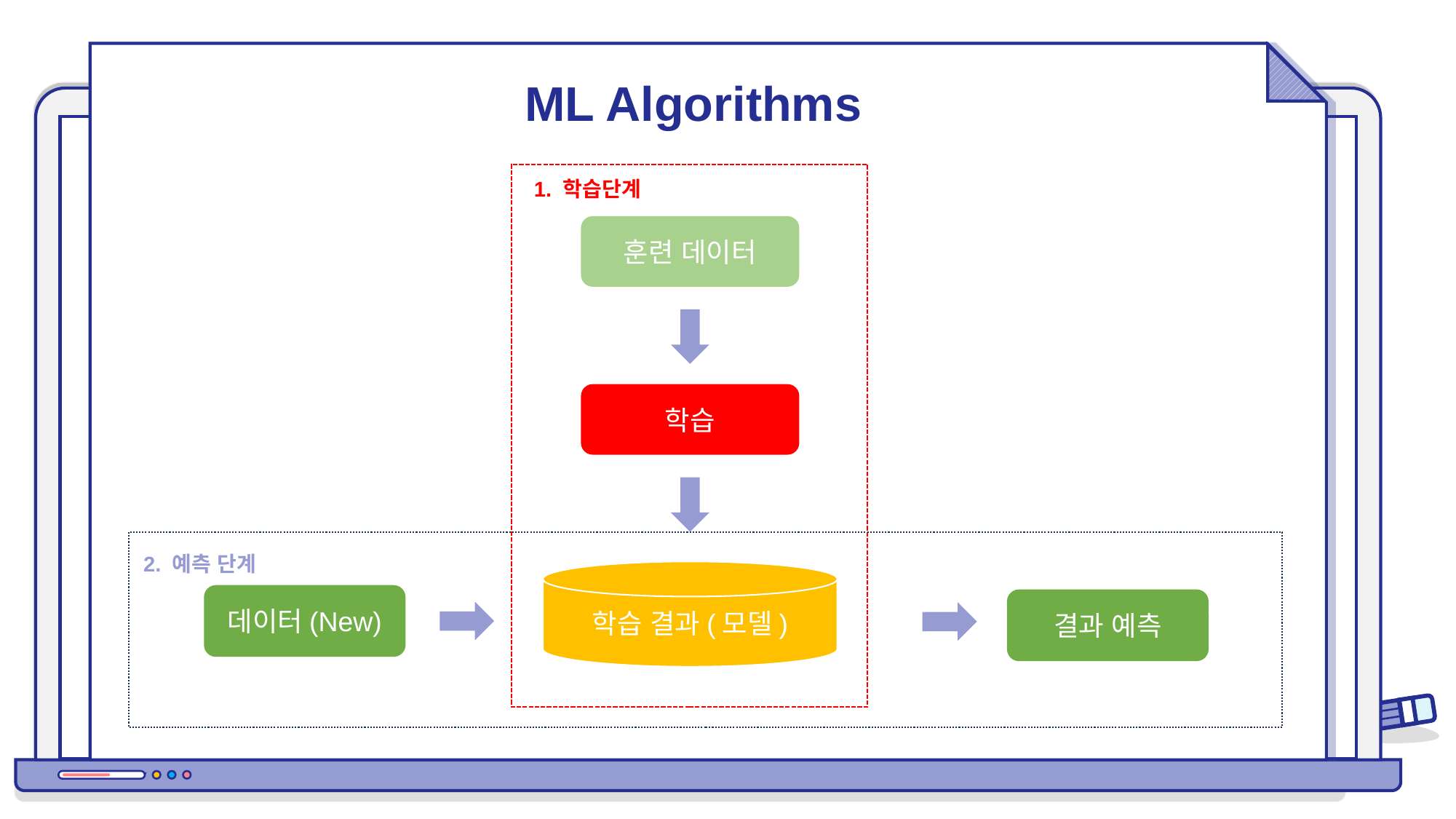

ML Algorithms

1. 학습단계
훈련 데이터

학습

2. 예측 단계
학습 결과(모델)
데이터(New)
결과 예측